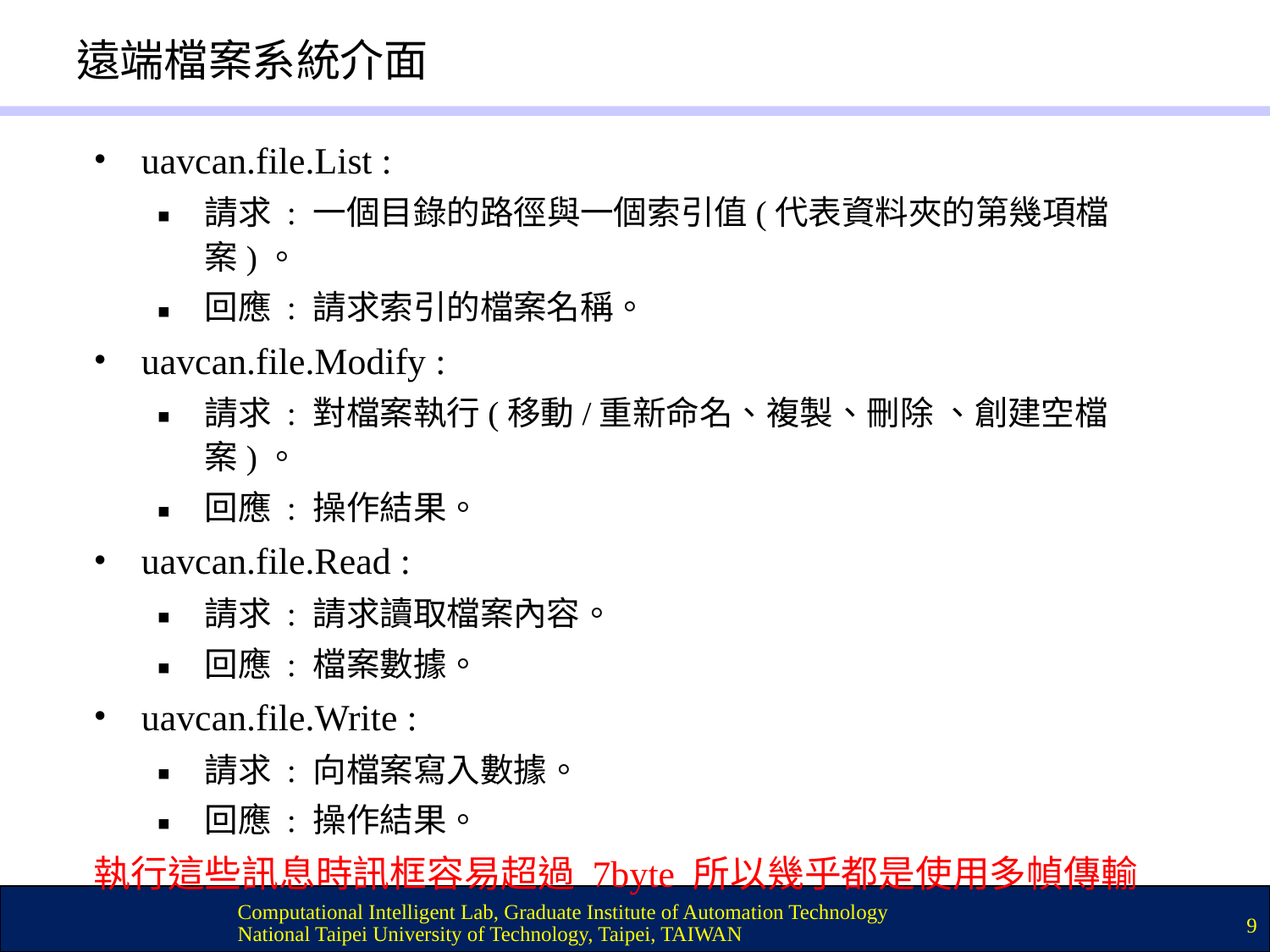

# 遠端檔案系統介面
uavcan.file.List :
請求 : 一個目錄的路徑與一個索引值(代表資料夾的第幾項檔案)。
回應 : 請求索引的檔案名稱。
uavcan.file.Modify :
請求 : 對檔案執行(移動/重新命名、複製、刪除 、創建空檔案)。
回應 : 操作結果。
uavcan.file.Read :
請求 : 請求讀取檔案內容。
回應 : 檔案數據。
uavcan.file.Write :
請求 : 向檔案寫入數據。
回應 : 操作結果。
執行這些訊息時訊框容易超過 7byte 所以幾乎都是使用多幀傳輸